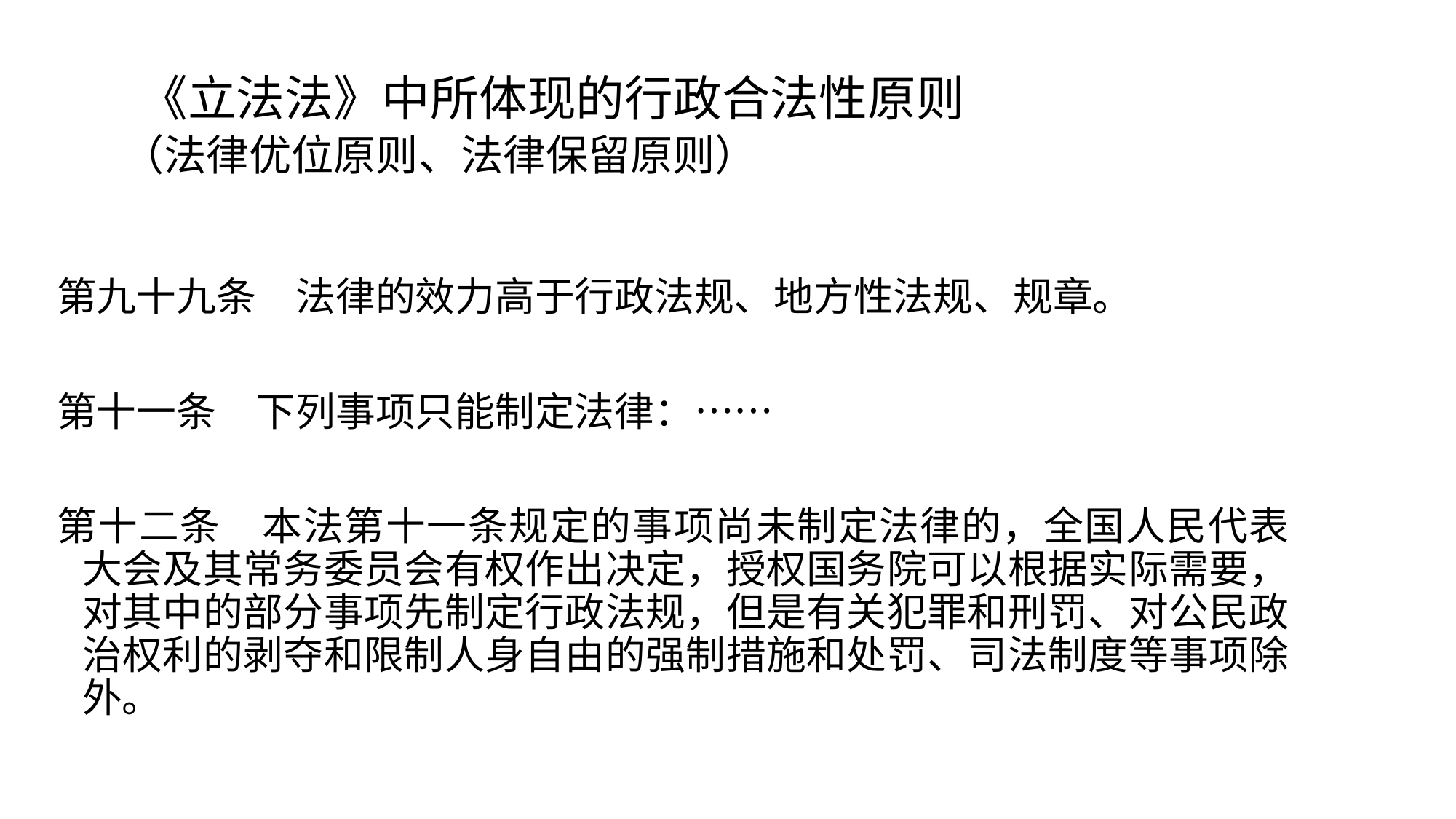

# 《立法法》中所体现的行政合法性原则 （法律优位原则、法律保留原则）

第九十九条　法律的效力高于行政法规、地方性法规、规章。

第十一条　下列事项只能制定法律：……

第十二条　本法第十一条规定的事项尚未制定法律的，全国人民代表大会及其常务委员会有权作出决定，授权国务院可以根据实际需要，对其中的部分事项先制定行政法规，但是有关犯罪和刑罚、对公民政治权利的剥夺和限制人身自由的强制措施和处罚、司法制度等事项除外。